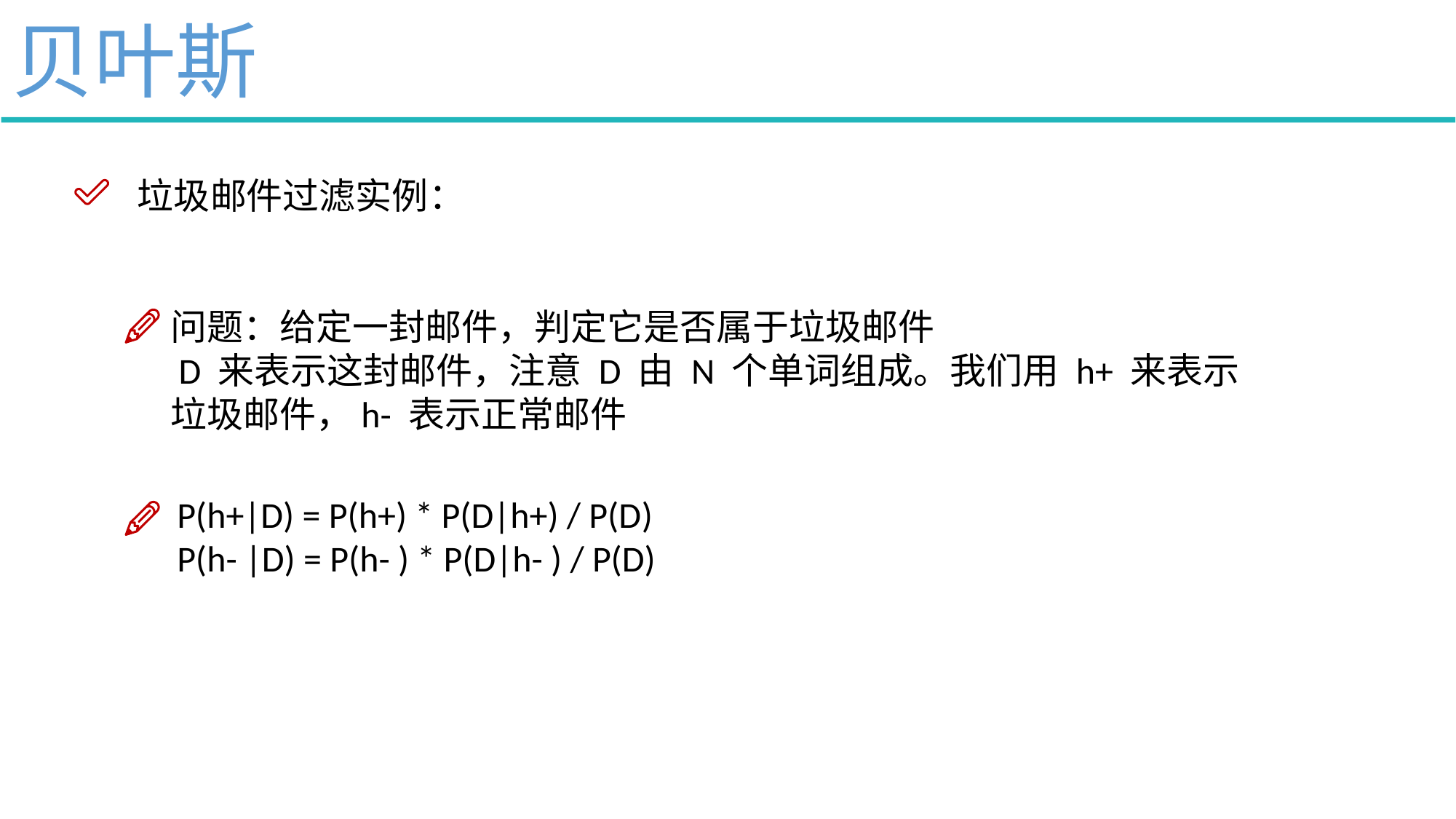

贝叶斯
垃圾邮件过滤实例：

问题：给定一封邮件，判定它是否属于垃圾邮件
 D 来表示这封邮件，注意 D 由 N 个单词组成。我们用 h+ 来表示垃圾邮件，h- 表示正常邮件

P(h+|D) = P(h+) * P(D|h+) / P(D)
P(h- |D) = P(h- ) * P(D|h- ) / P(D)